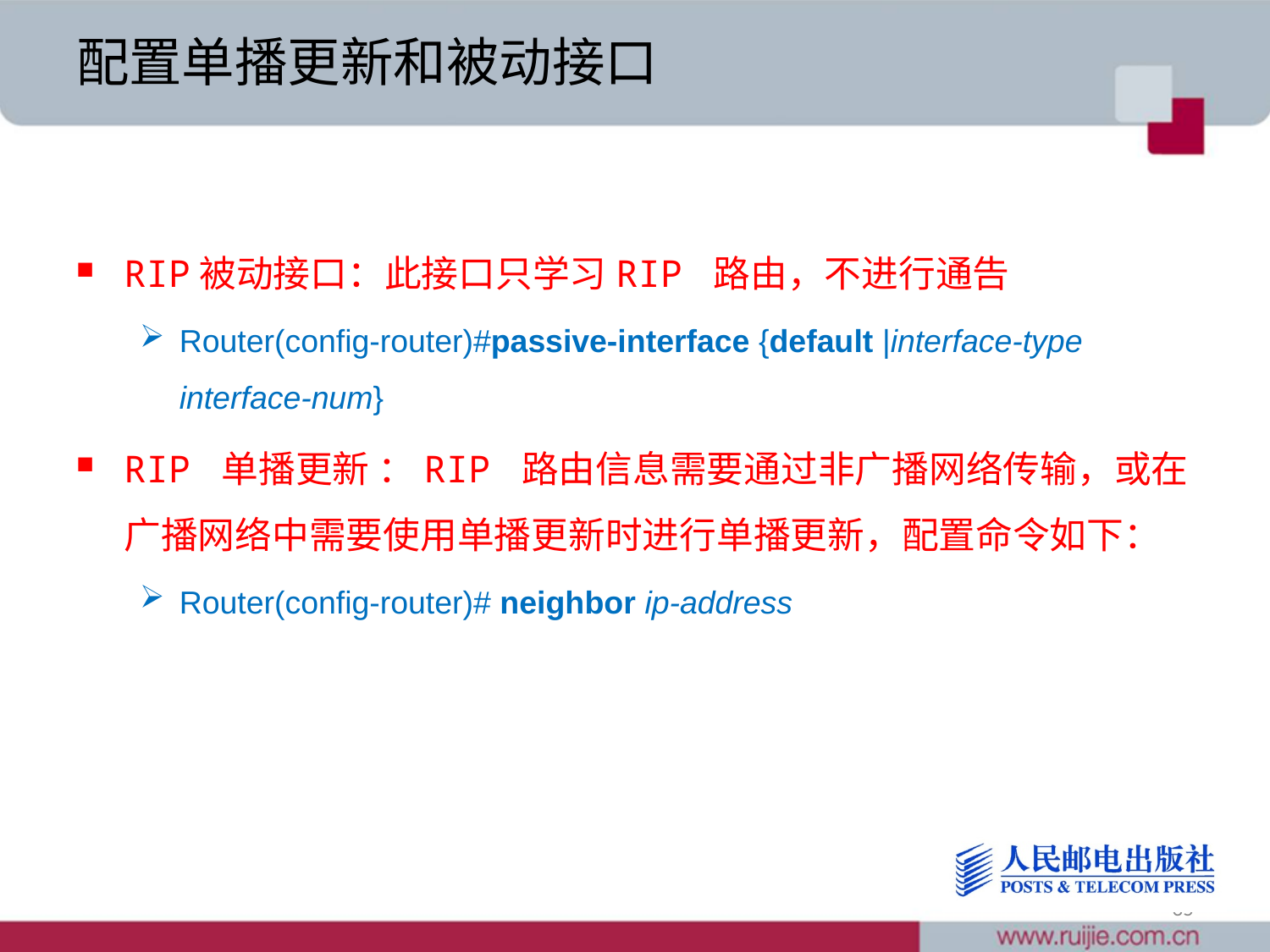

# 配置单播更新和被动接口
RIP被动接口：此接口只学习RIP 路由，不进行通告
Router(config-router)#passive-interface {default |interface-type interface-num}
RIP 单播更新 ：RIP 路由信息需要通过非广播网络传输，或在广播网络中需要使用单播更新时进行单播更新，配置命令如下：
Router(config-router)# neighbor ip-address
35